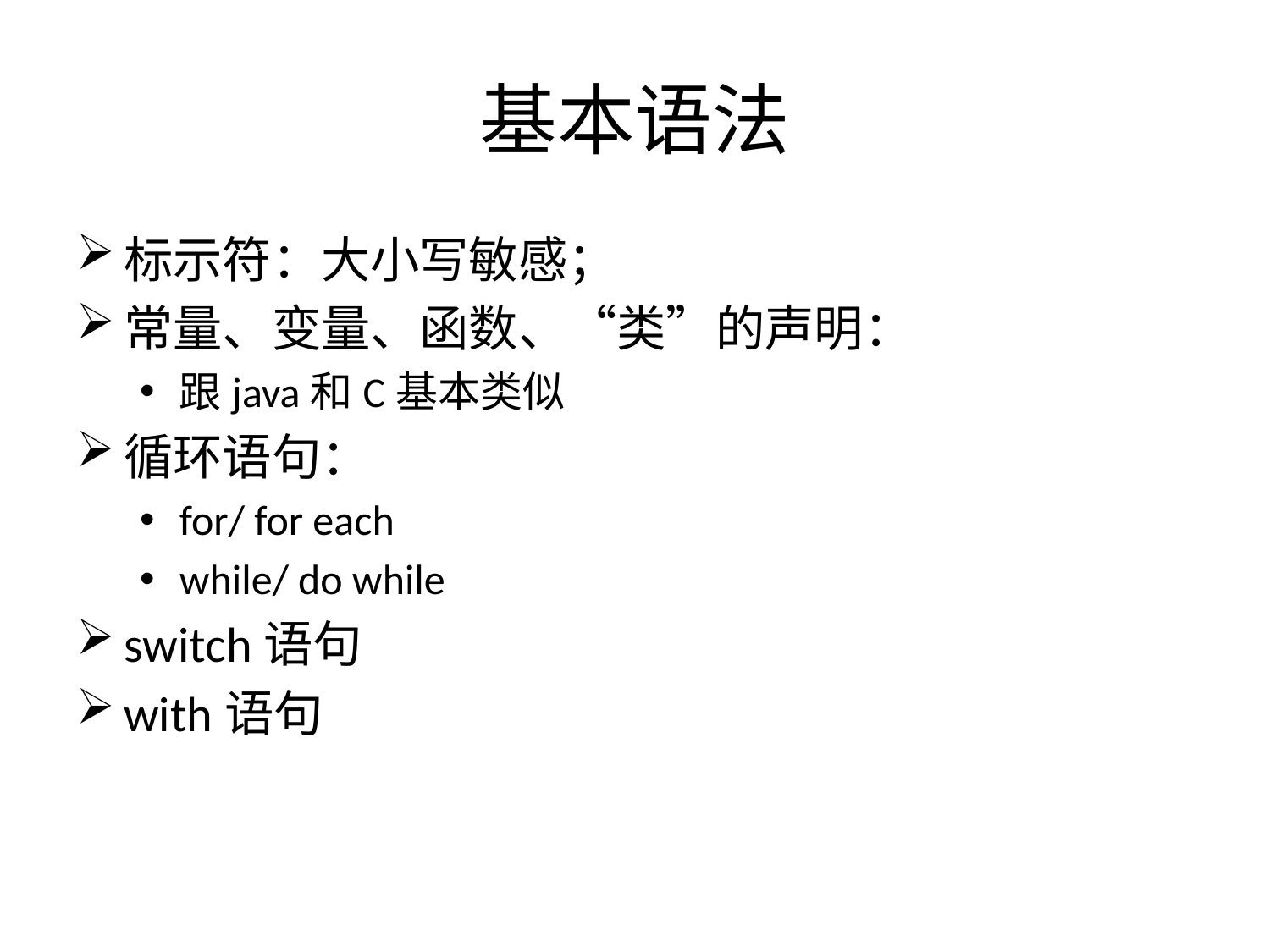

# 基本语法
标示符：大小写敏感；
常量、变量、函数、“类”的声明：
跟java和C基本类似
循环语句：
for/ for each
while/ do while
switch语句
with语句